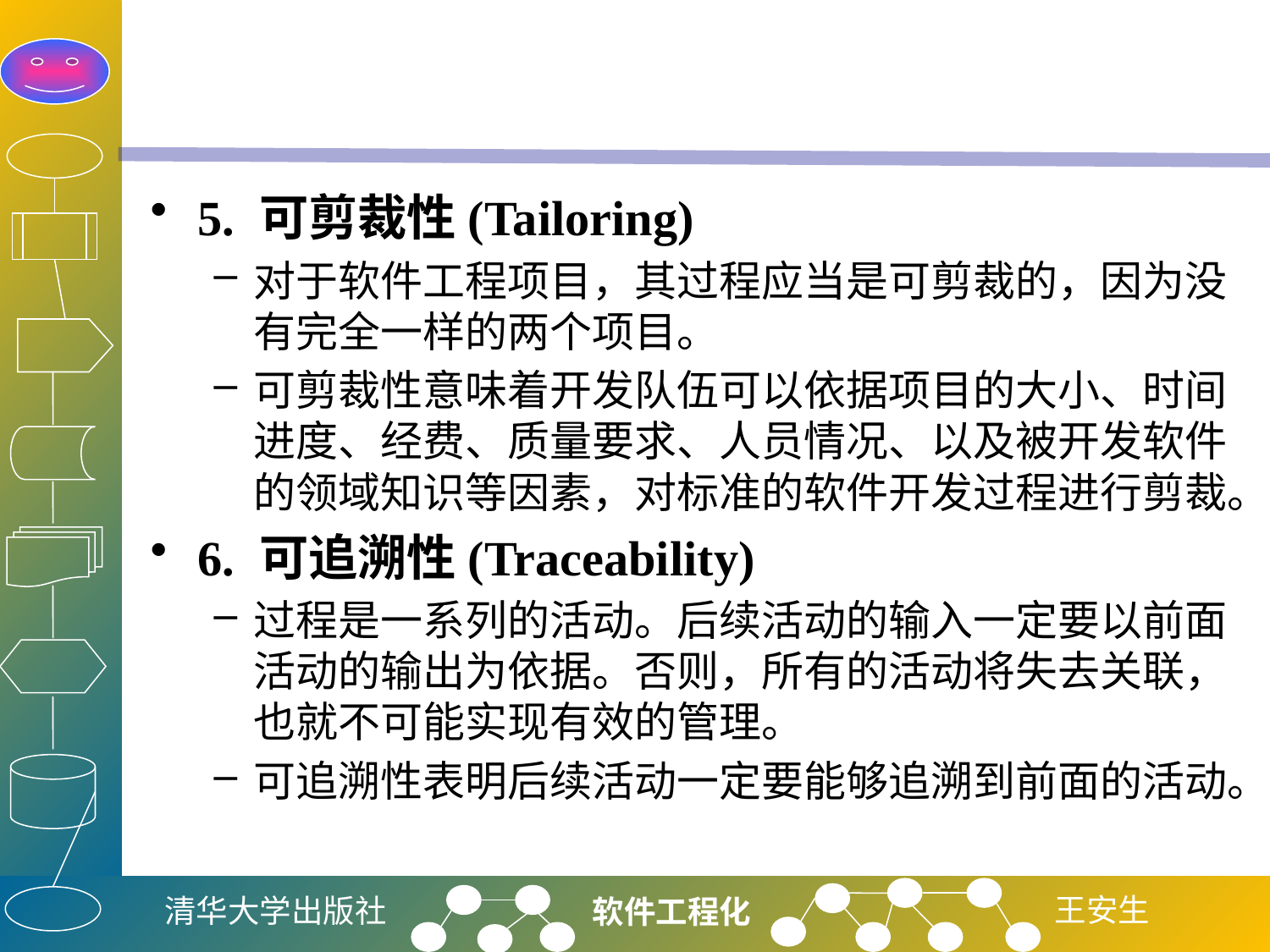

#
5. 可剪裁性(Tailoring)
对于软件工程项目，其过程应当是可剪裁的，因为没有完全一样的两个项目。
可剪裁性意味着开发队伍可以依据项目的大小、时间进度、经费、质量要求、人员情况、以及被开发软件的领域知识等因素，对标准的软件开发过程进行剪裁。
6. 可追溯性(Traceability)
过程是一系列的活动。后续活动的输入一定要以前面活动的输出为依据。否则，所有的活动将失去关联，也就不可能实现有效的管理。
可追溯性表明后续活动一定要能够追溯到前面的活动。